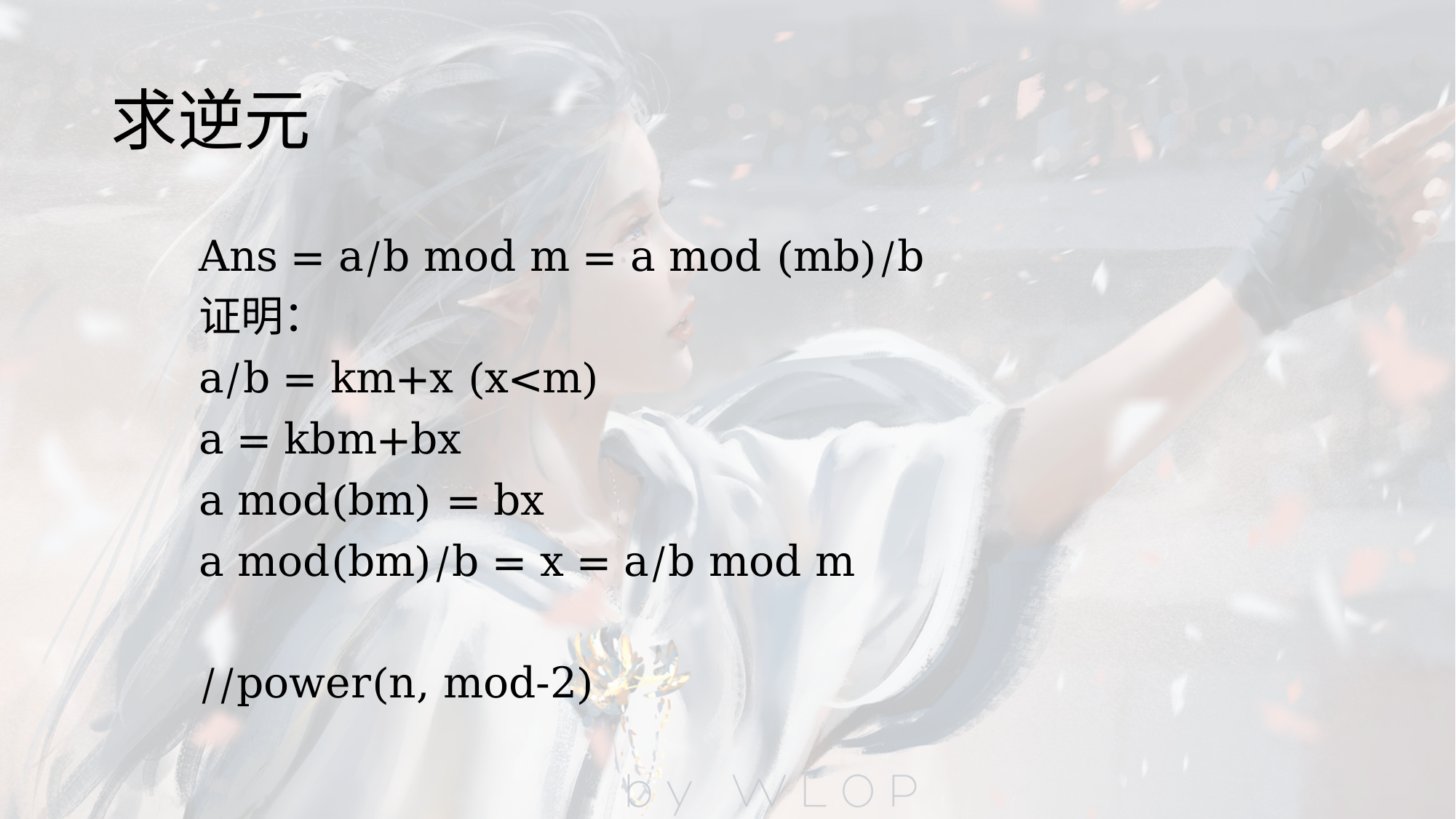

# 求逆元
Ans = a/b mod m = a mod (mb)/b
证明：
a/b = km+x (x<m)
a = kbm+bx
a mod(bm) = bx
a mod(bm)/b = x = a/b mod m

//power(n, mod-2)